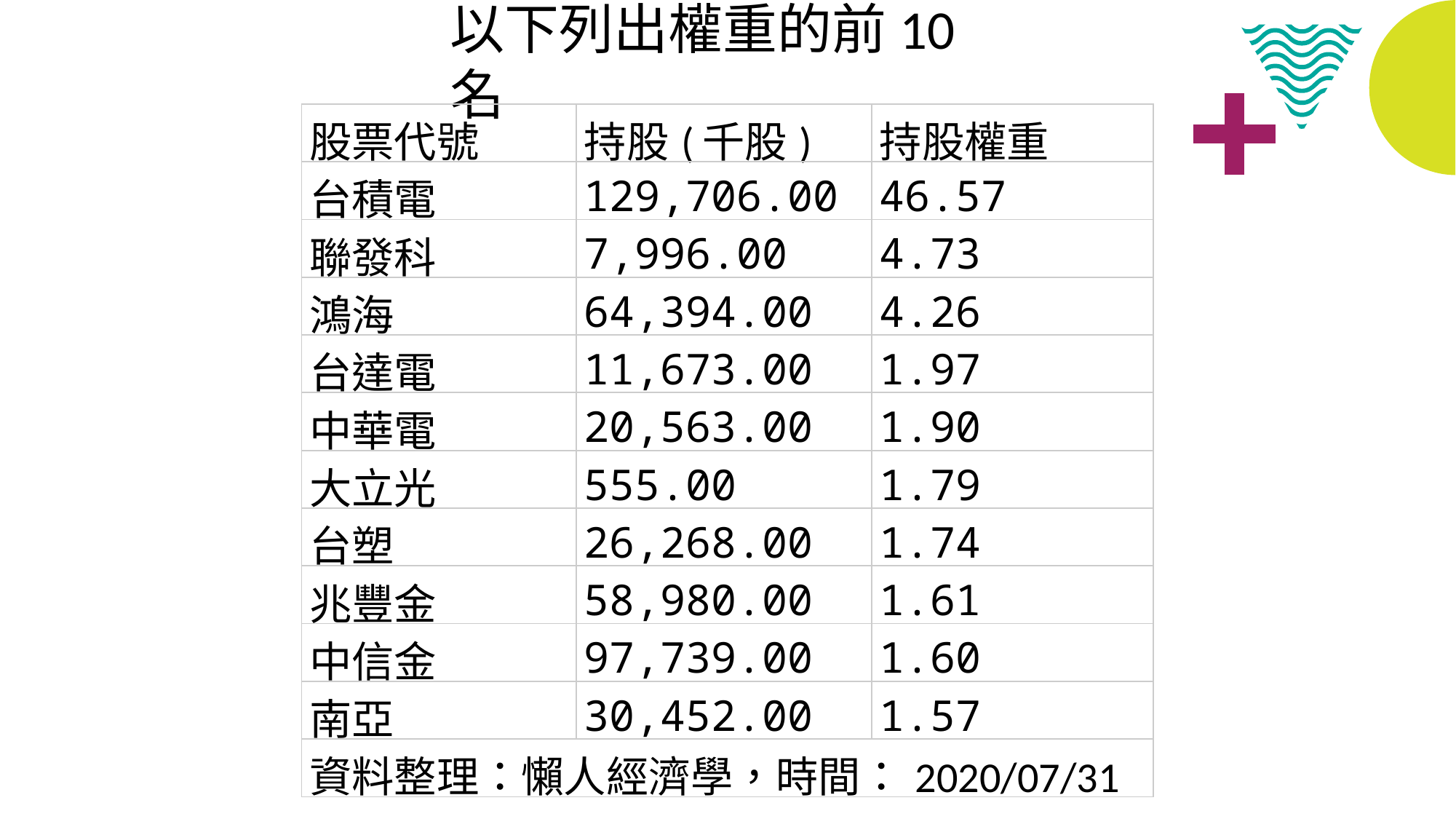

以下列出權重的前10名
| 股票代號 | 持股(千股) | 持股權重 |
| --- | --- | --- |
| 台積電 | 129,706.00 | 46.57 |
| 聯發科 | 7,996.00 | 4.73 |
| 鴻海 | 64,394.00 | 4.26 |
| 台達電 | 11,673.00 | 1.97 |
| 中華電 | 20,563.00 | 1.90 |
| 大立光 | 555.00 | 1.79 |
| 台塑 | 26,268.00 | 1.74 |
| 兆豐金 | 58,980.00 | 1.61 |
| 中信金 | 97,739.00 | 1.60 |
| 南亞 | 30,452.00 | 1.57 |
| 資料整理：懶人經濟學，時間：2020/07/31 |  |  |